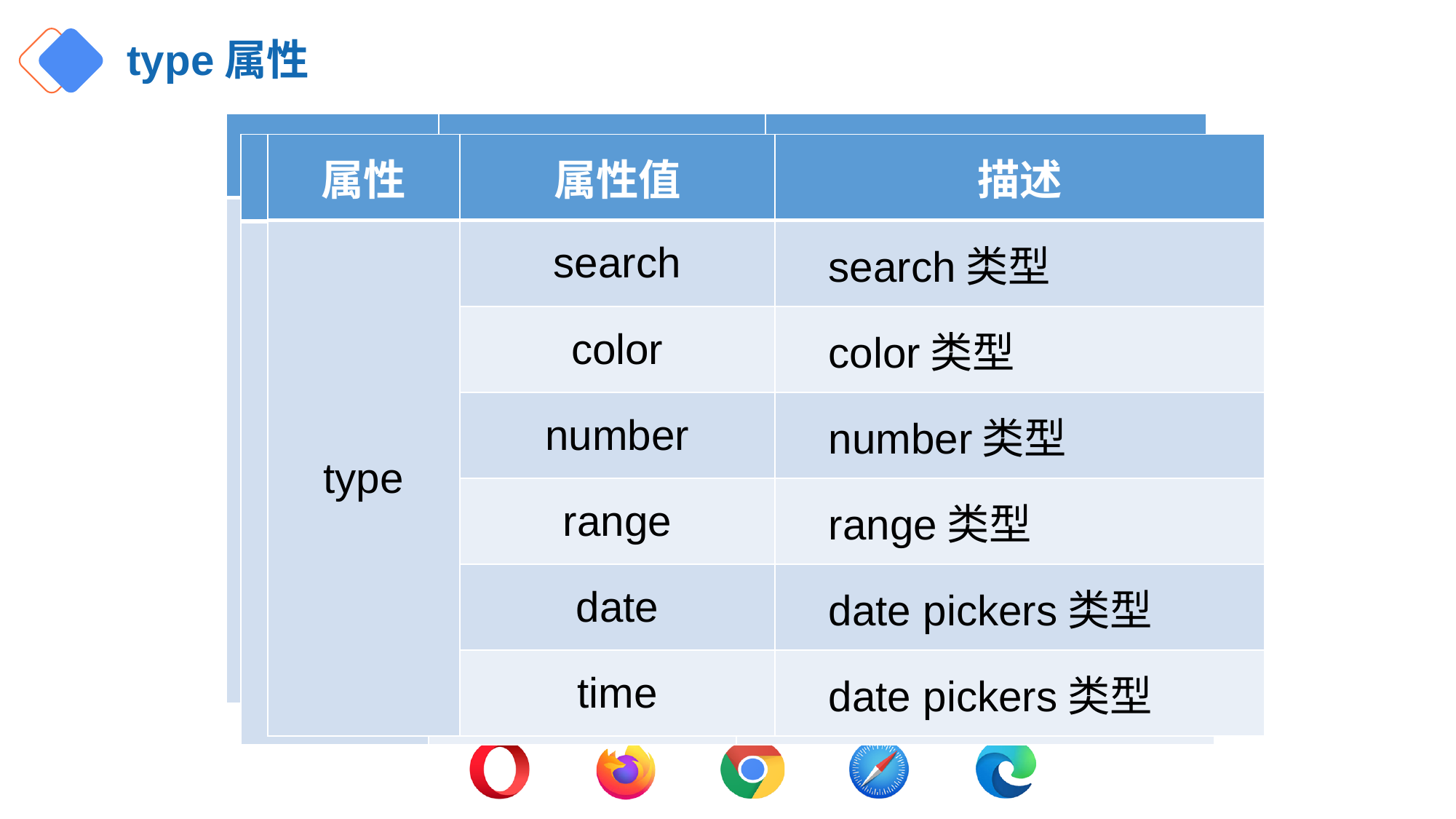

# type属性
| 属性 | 属性值 | 描述 |
| --- | --- | --- |
| type | text | 单行文本输入框 |
|  | password | 密码输入框 |
|  | radio | 单选按钮 |
|  | checkbox | 复选框 |
|  | submit | 提交按钮 |
|  | reset | 重置按钮 |
| 属性 | 属性值 | 描述 |
| --- | --- | --- |
| type | file | 文件域 |
|  | email | Email类型 |
|  | url | url类型 |
|  | tel | Tel类型 |
|  | button | 普通按钮 |
|  | image | 图像形式的提交按钮 |
| 属性 | 属性值 | 描述 |
| --- | --- | --- |
| type | search | search类型 |
|  | color | color类型 |
|  | number | number类型 |
|  | range | range类型 |
|  | date | date pickers类型 |
|  | time | date pickers类型 |